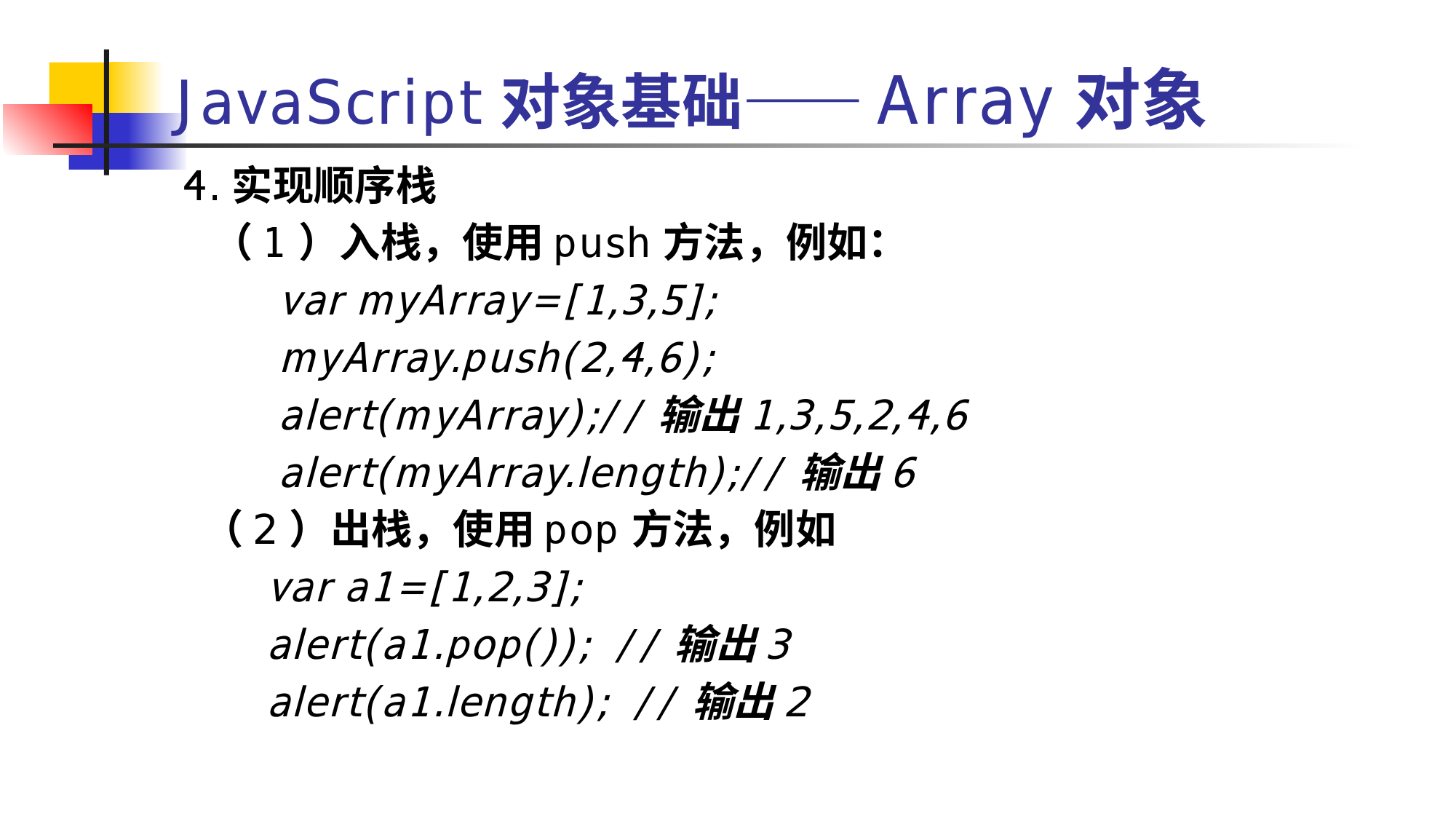

JavaScript对象基础——Array对象
4.实现顺序栈
  （1）入栈，使用push方法，例如：
        var myArray=[1,3,5];
        myArray.push(2,4,6);
        alert(myArray);//输出1,3,5,2,4,6
        alert(myArray.length);//输出6
 （2）出栈，使用pop方法，例如
       var a1=[1,2,3];
       alert(a1.pop());  //输出3
       alert(a1.length);  //输出2